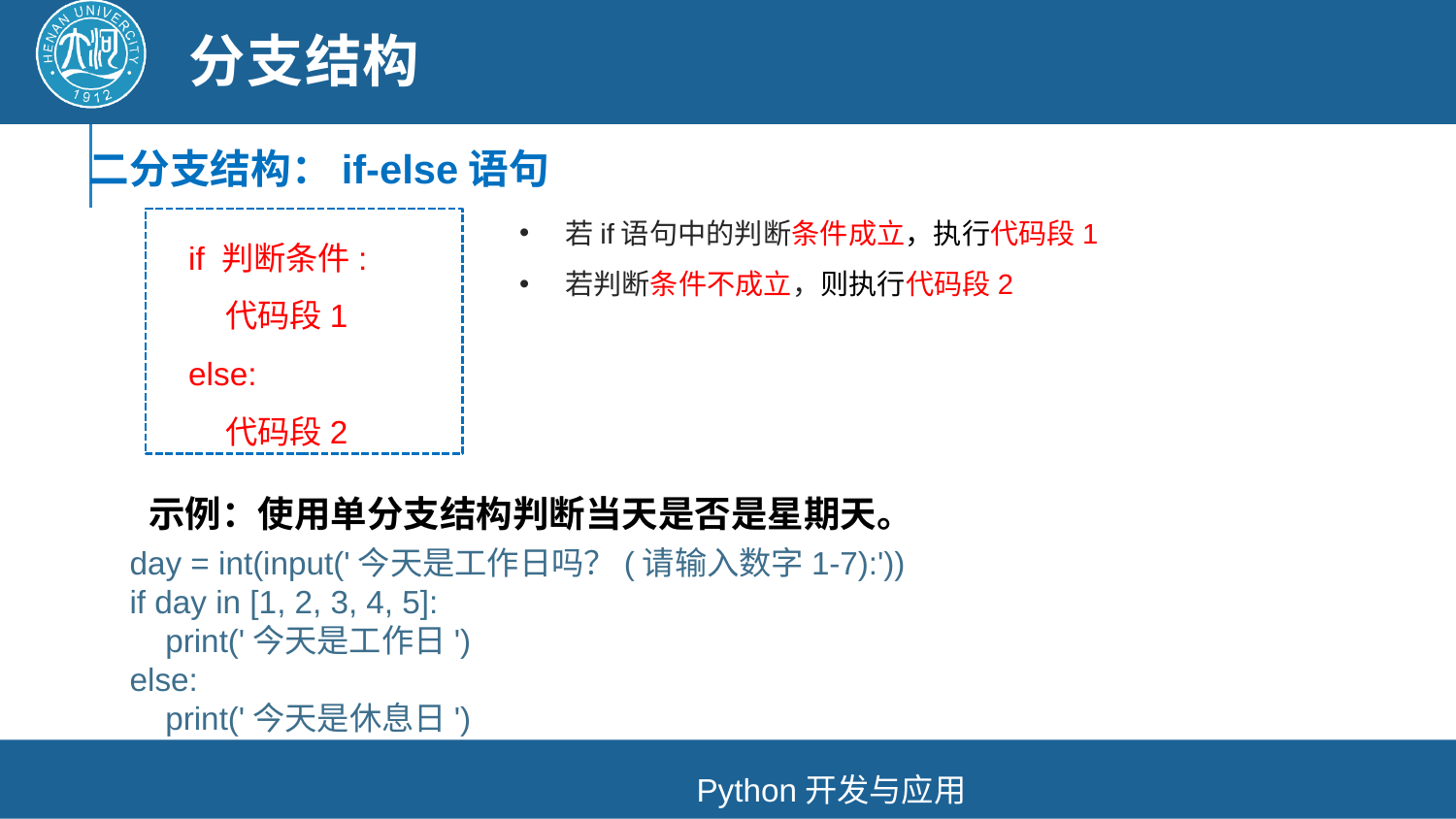

# 分支结构
二分支结构：if-else语句
若if语句中的判断条件成立，执行代码段1
若判断条件不成立，则执行代码段2

if 判断条件:
    代码段1
else:
    代码段2
示例：使用单分支结构判断当天是否是星期天。
day = int(input('今天是工作日吗？(请输入数字1-7):'))
if day in [1, 2, 3, 4, 5]:
    print('今天是工作日')
else:
    print('今天是休息日')

Python开发与应用
82